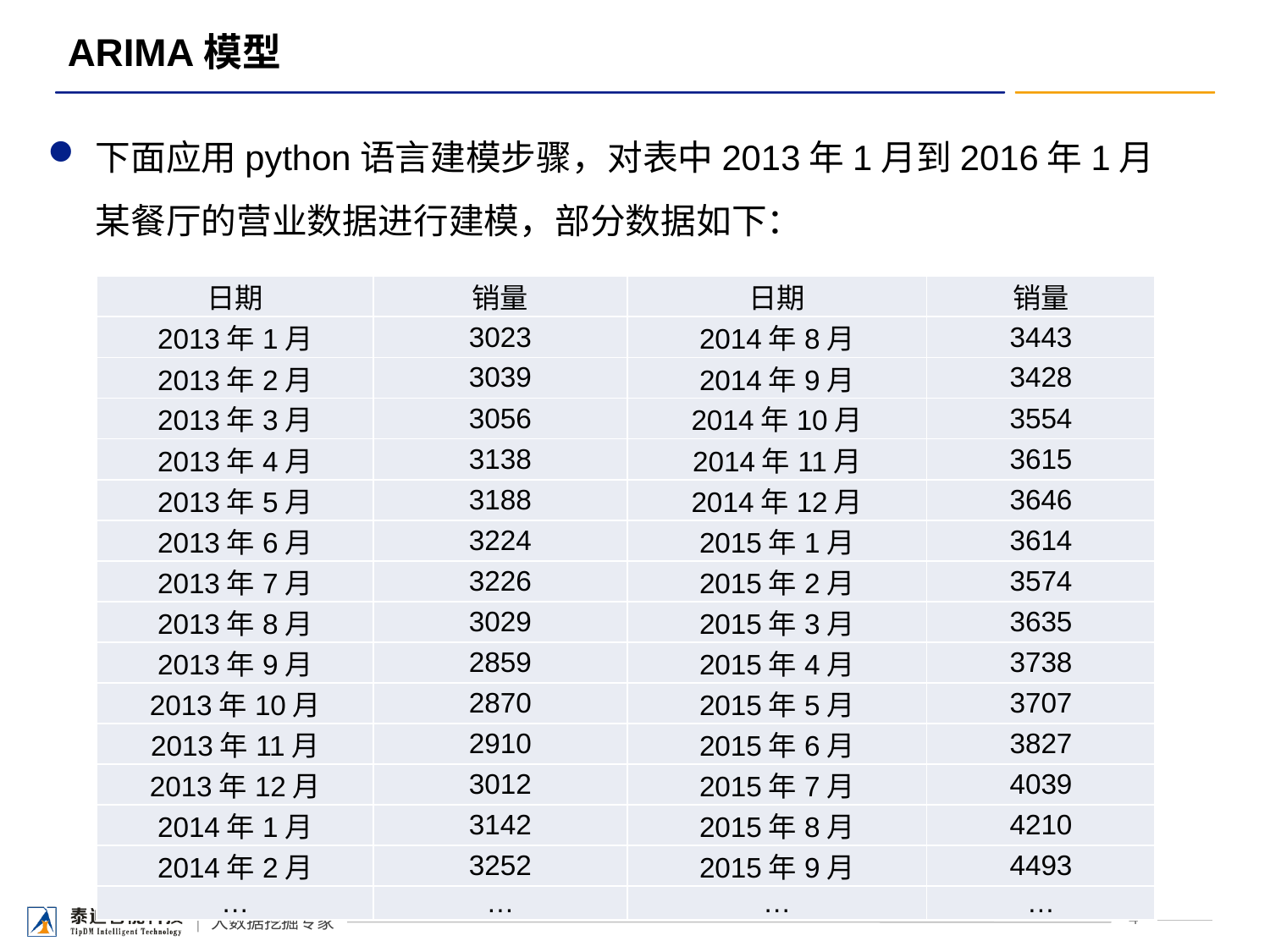

# ARIMA模型
下面应用python语言建模步骤，对表中2013年1月到2016年1月某餐厅的营业数据进行建模，部分数据如下：

| 日期 | 销量 | 日期 | 销量 |
| --- | --- | --- | --- |
| 2013年1月 | 3023 | 2014年8月 | 3443 |
| 2013年2月 | 3039 | 2014年9月 | 3428 |
| 2013年3月 | 3056 | 2014年10月 | 3554 |
| 2013年4月 | 3138 | 2014年11月 | 3615 |
| 2013年5月 | 3188 | 2014年12月 | 3646 |
| 2013年6月 | 3224 | 2015年1月 | 3614 |
| 2013年7月 | 3226 | 2015年2月 | 3574 |
| 2013年8月 | 3029 | 2015年3月 | 3635 |
| 2013年9月 | 2859 | 2015年4月 | 3738 |
| 2013年10月 | 2870 | 2015年5月 | 3707 |
| 2013年11月 | 2910 | 2015年6月 | 3827 |
| 2013年12月 | 3012 | 2015年7月 | 4039 |
| 2014年1月 | 3142 | 2015年8月 | 4210 |
| 2014年2月 | 3252 | 2015年9月 | 4493 |
| … | … | … | … |